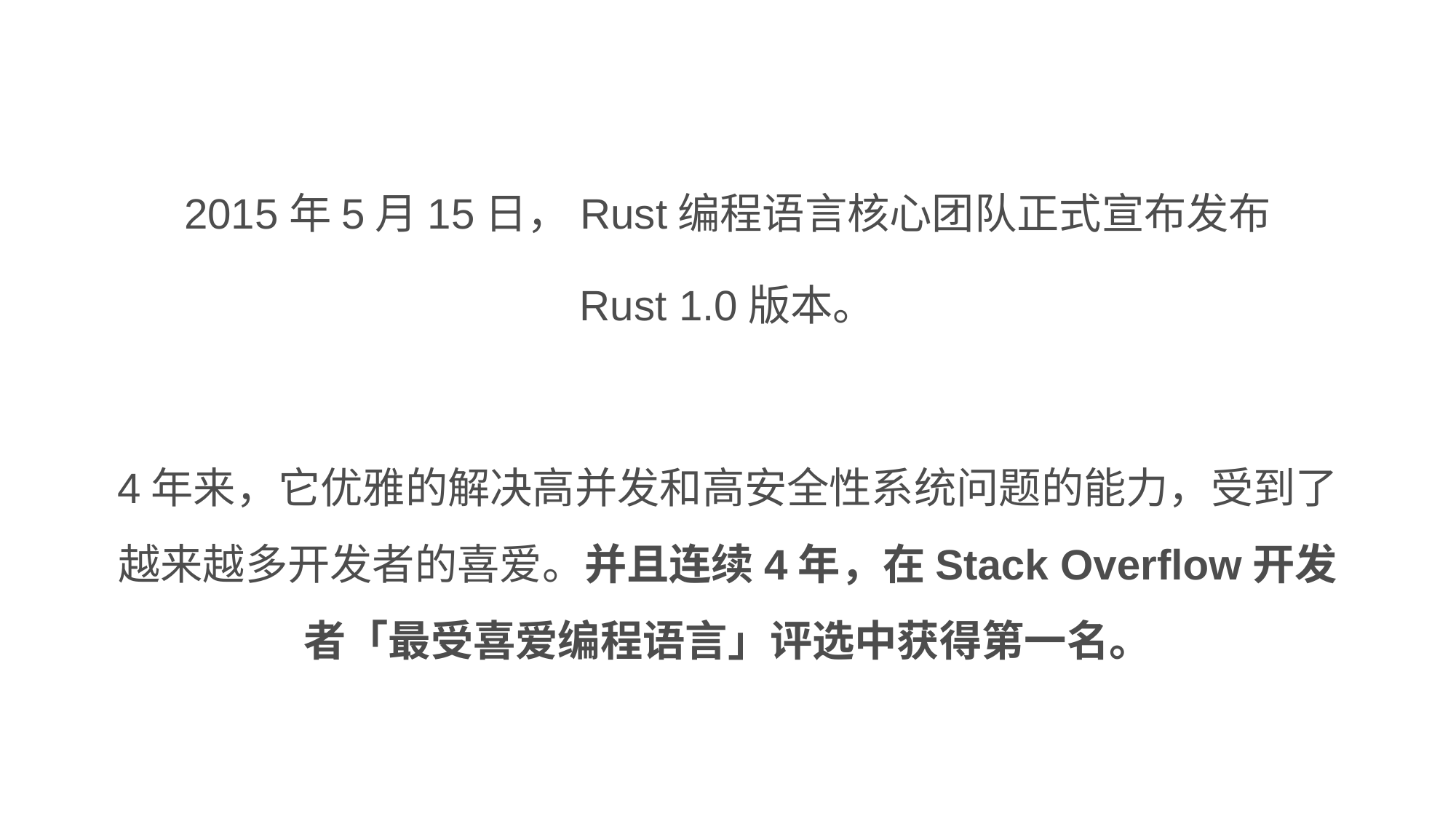

2015年5月15日，Rust编程语言核心团队正式宣布发布
Rust 1.0版本。

4年来，它优雅的解决高并发和高安全性系统问题的能力，受到了越来越多开发者的喜爱。并且连续4年，在Stack Overflow开发者「最受喜爱编程语言」评选中获得第一名。